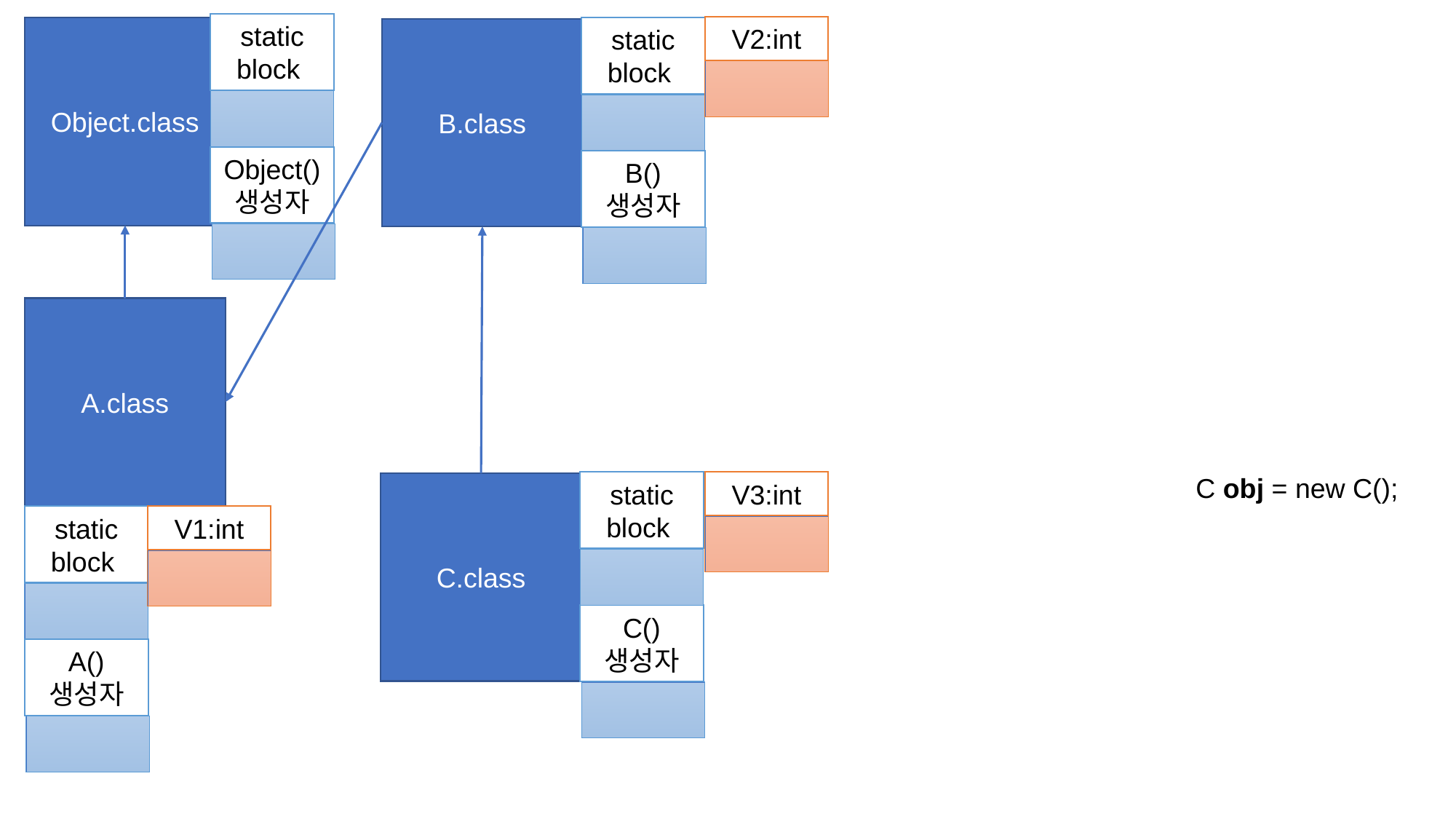

static
block
V2:int
Object.class
static
block
B.class

Object()
생성자
B()
생성자

A.class
C obj = new C();
static
block
V3:int
C.class
static
block
V1:int

C()
생성자
A()
생성자